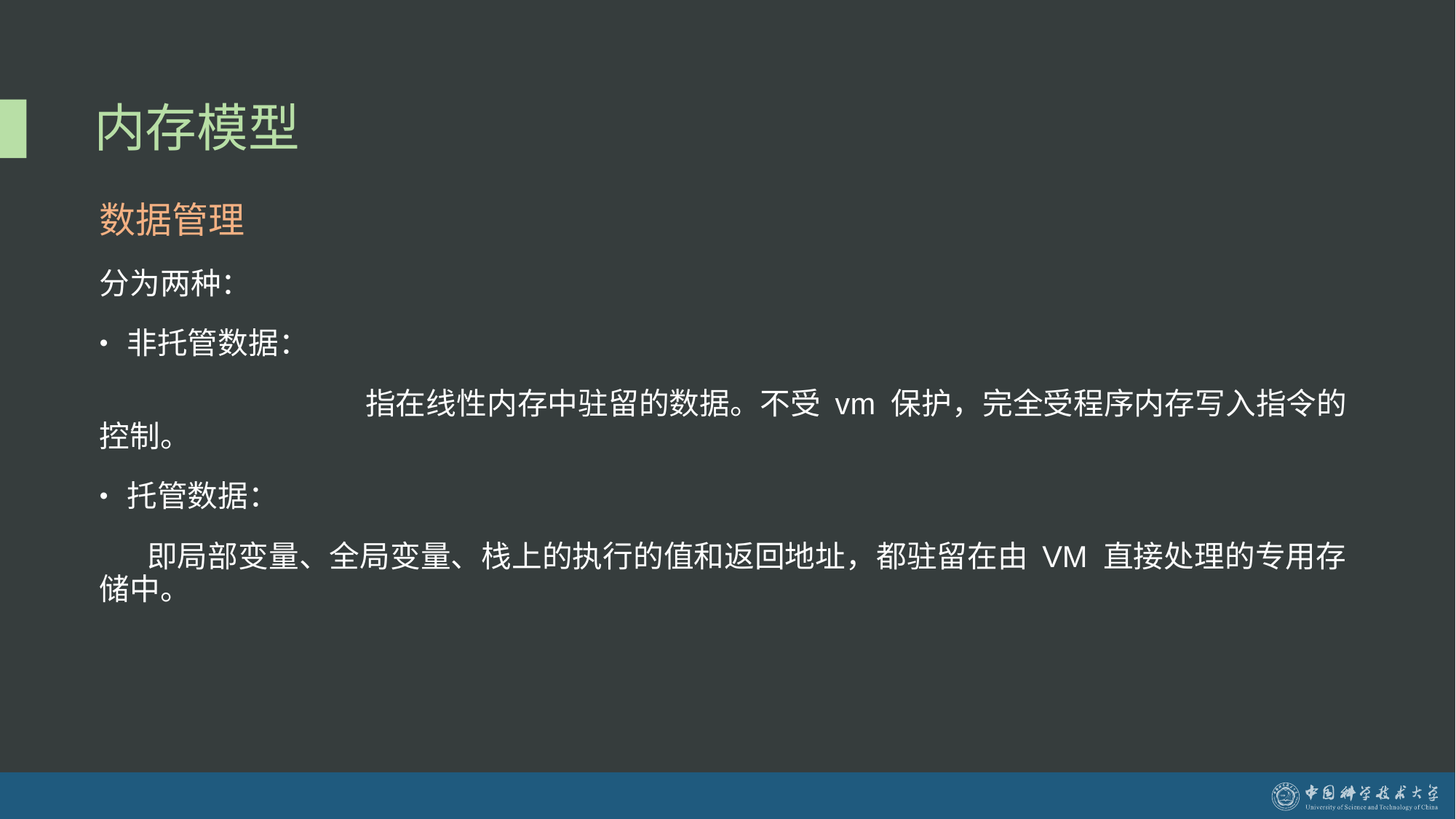

# 内存模型
数据管理
分为两种：
非托管数据：
		      指在线性内存中驻留的数据。不受 vm 保护，完全受程序内存写入指令的控制。
托管数据：
      即局部变量、全局变量、栈上的执行的值和返回地址，都驻留在由 VM 直接处理的专用存储中。